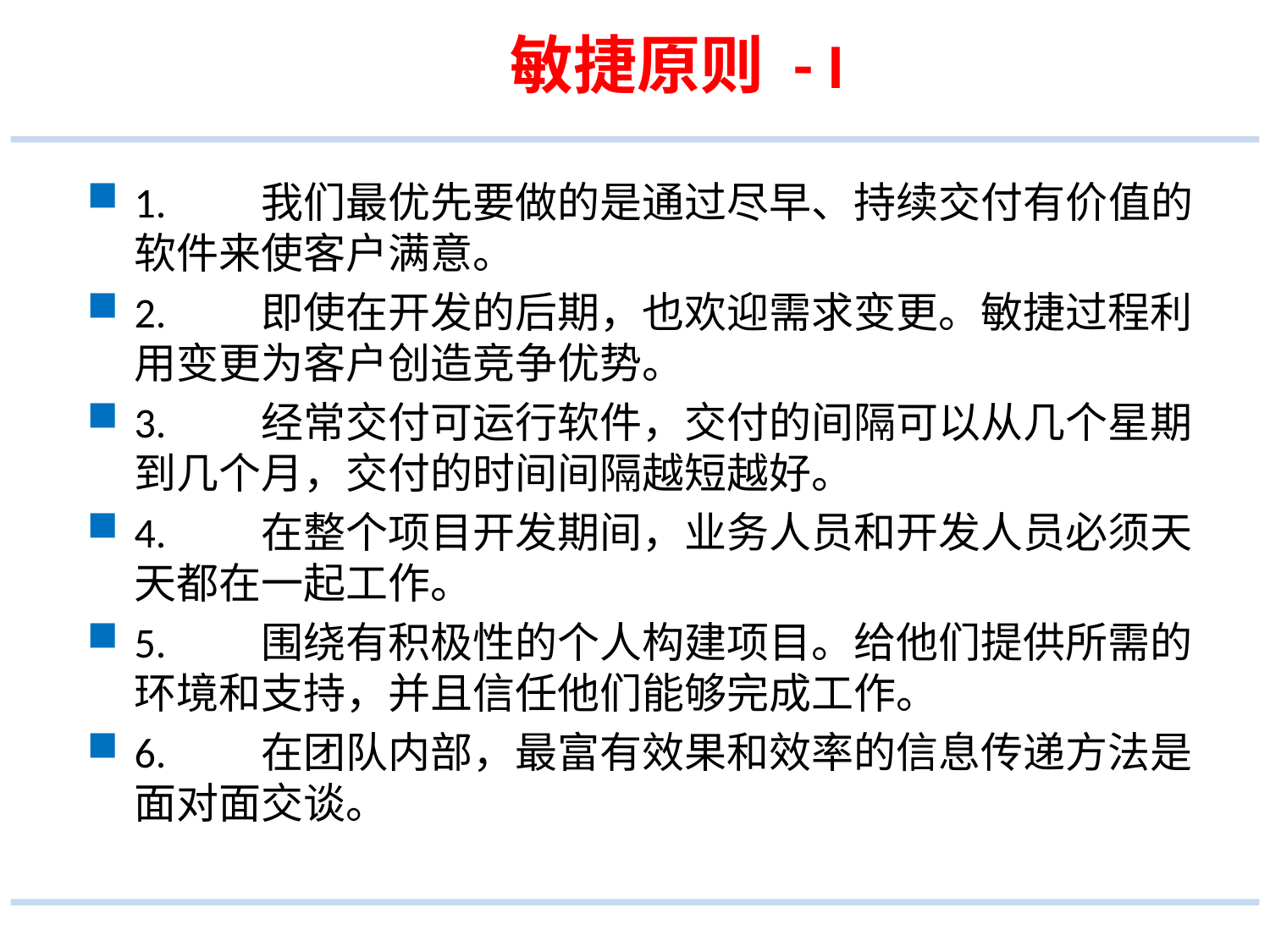

# 敏捷原则 - I
1.	我们最优先要做的是通过尽早、持续交付有价值的软件来使客户满意。
2.	即使在开发的后期，也欢迎需求变更。敏捷过程利用变更为客户创造竞争优势。
3.	经常交付可运行软件，交付的间隔可以从几个星期到几个月，交付的时间间隔越短越好。
4.	在整个项目开发期间，业务人员和开发人员必须天天都在一起工作。
5.	围绕有积极性的个人构建项目。给他们提供所需的环境和支持，并且信任他们能够完成工作。
6.	在团队内部，最富有效果和效率的信息传递方法是面对面交谈。
13